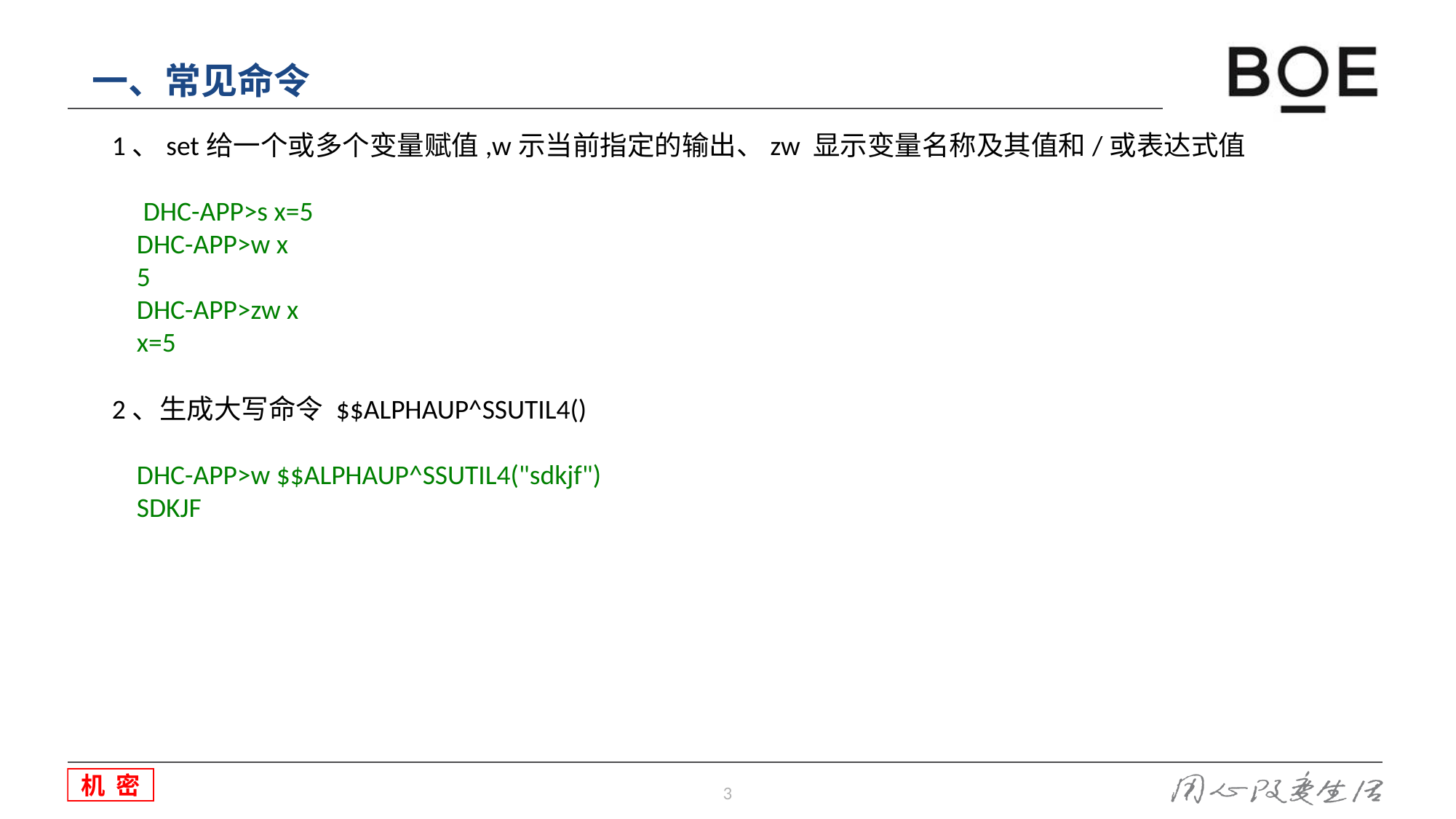

一、常见命令
1、set给一个或多个变量赋值,w示当前指定的输出、zw 显示变量名称及其值和/或表达式值
    DHC-APP>s x=5     
    DHC-APP>w x
    5
    DHC-APP>zw x
    x=5
2、生成大写命令 $$ALPHAUP^SSUTIL4()
    DHC-APP>w $$ALPHAUP^SSUTIL4("sdkjf")
    SDKJF
3